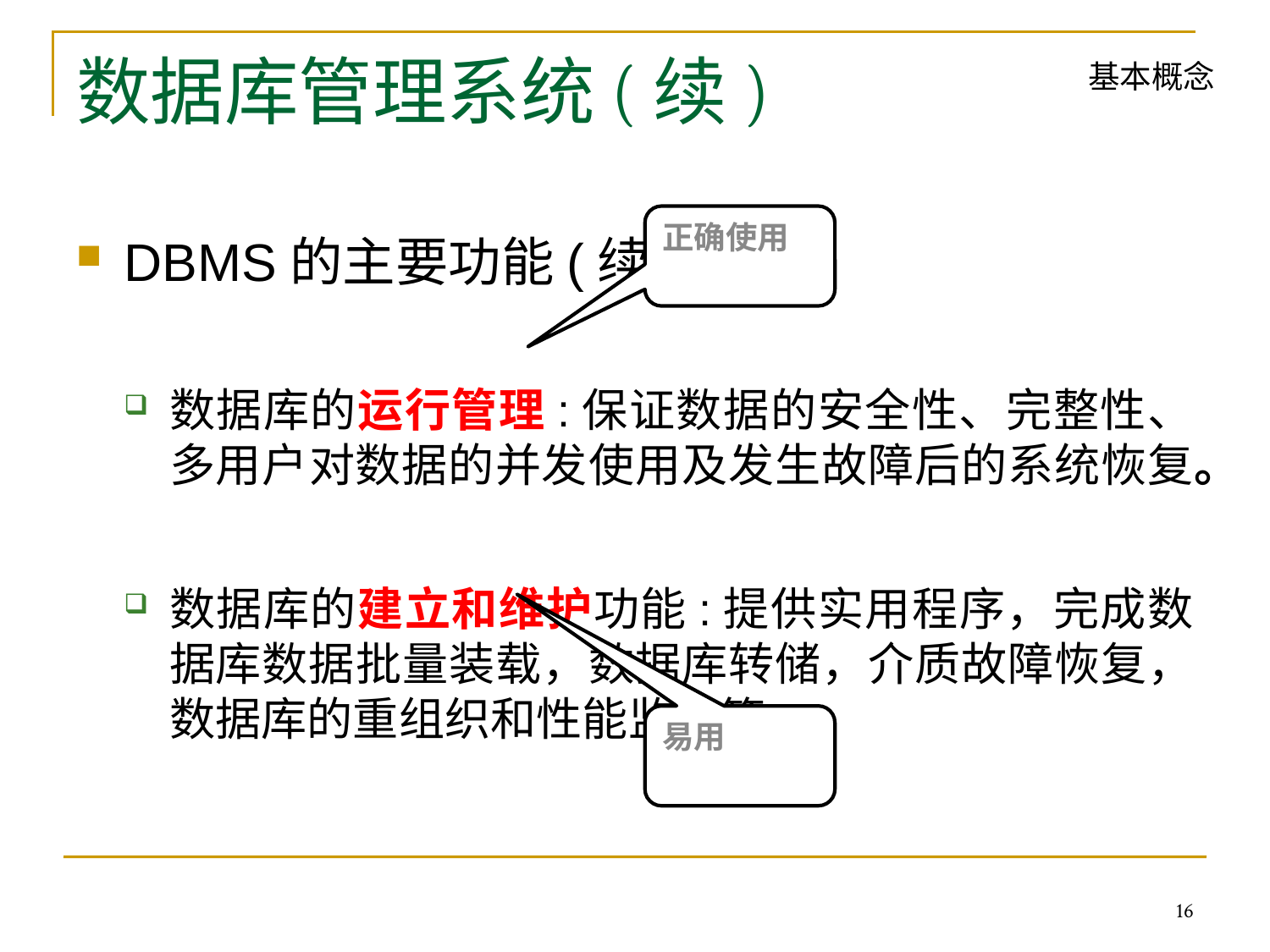

# 数据库管理系统(续)
基本概念
正确使用
DBMS的主要功能(续)

数据库的运行管理:保证数据的安全性、完整性、多用户对数据的并发使用及发生故障后的系统恢复。

数据库的建立和维护功能:提供实用程序，完成数据库数据批量装载，数据库转储，介质故障恢复，数据库的重组织和性能监视等
易用
16